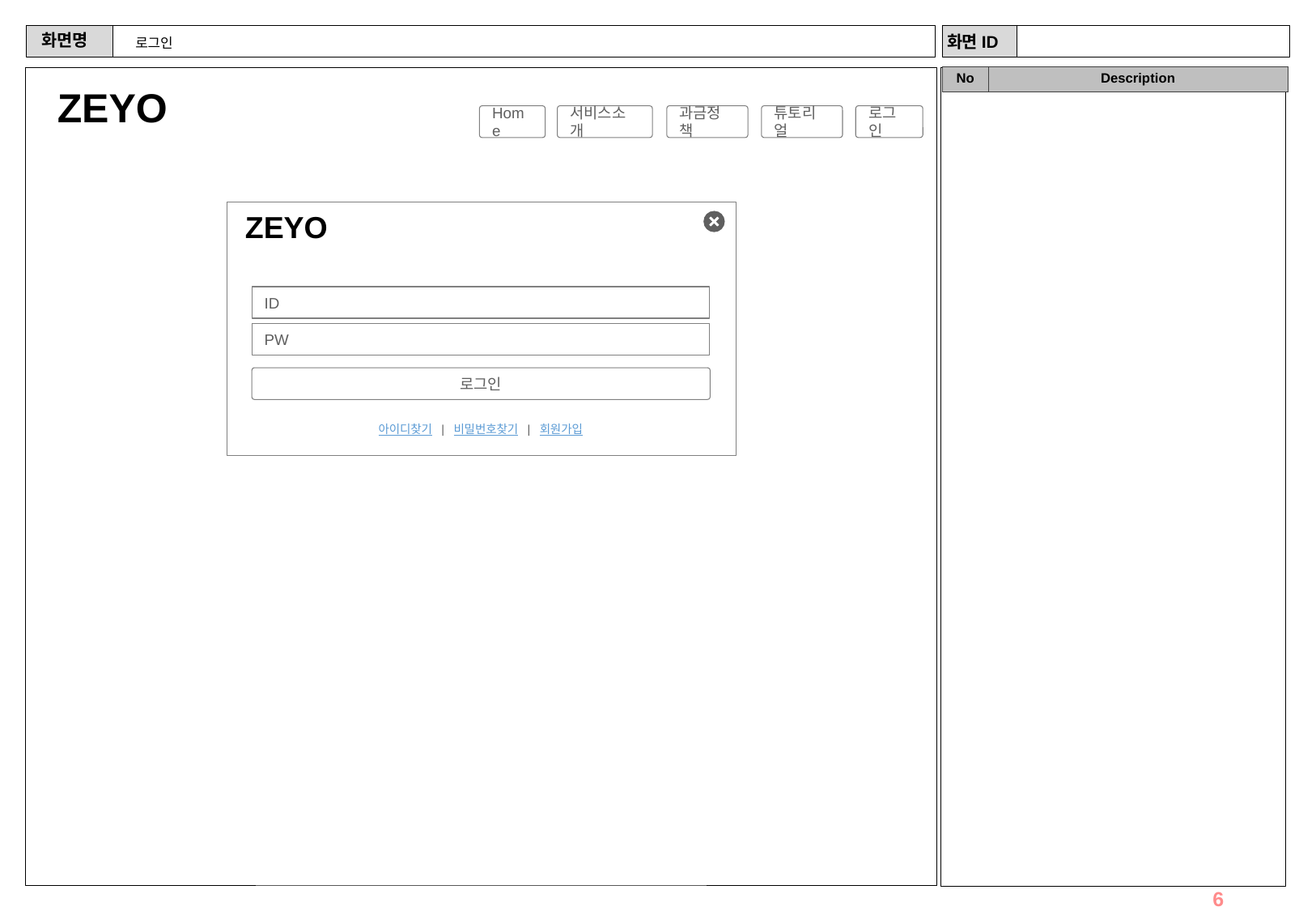

# 로그인
ZEYO
Home
서비스소개
과금정책
튜토리얼
로그인
ZEYO

ID
PW
로그인
아이디찾기  |  비밀번호찾기  |  회원가입
6